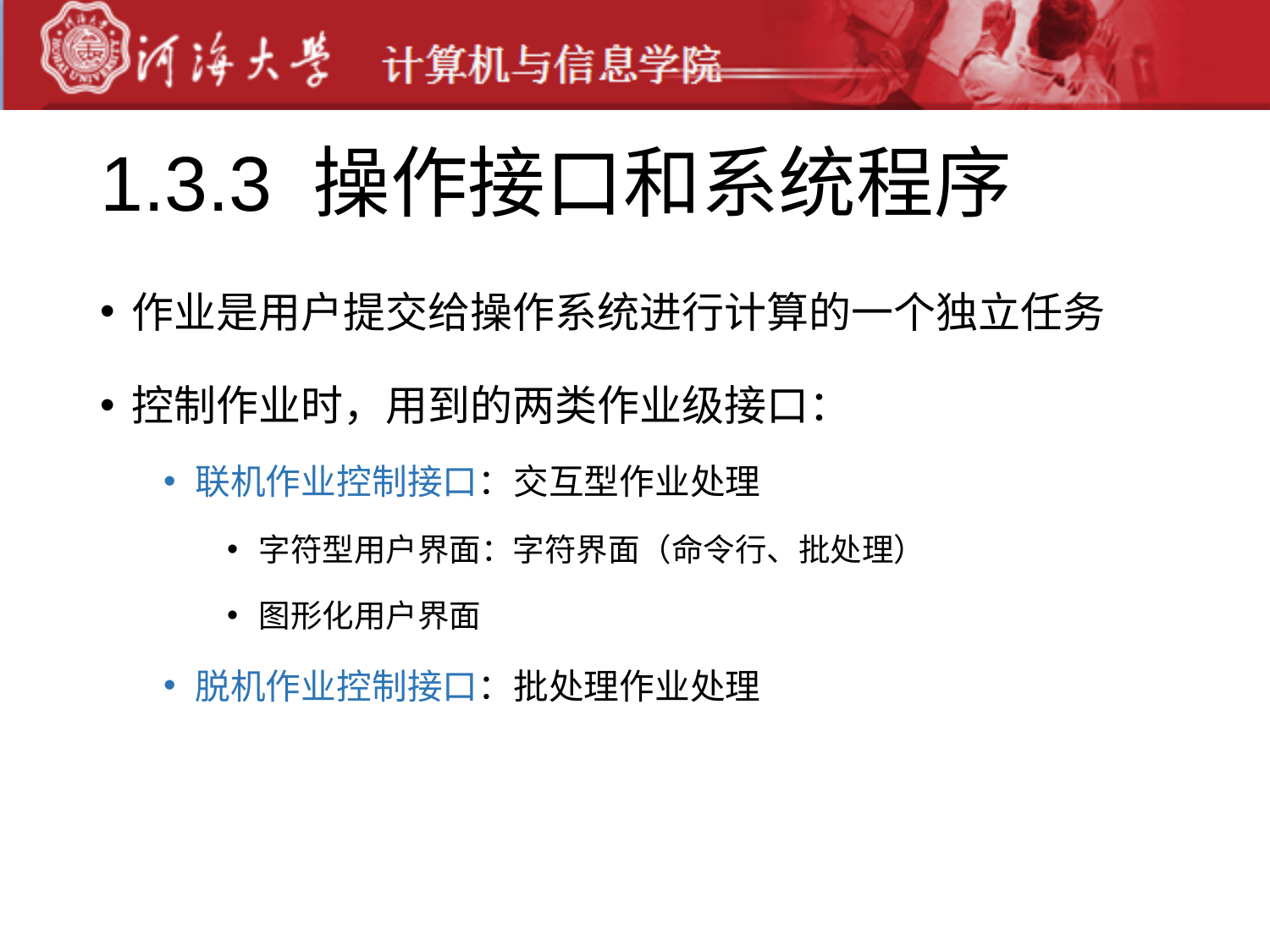

# 1.3.3 操作接口和系统程序
作业是用户提交给操作系统进行计算的一个独立任务
控制作业时，用到的两类作业级接口：
联机作业控制接口：交互型作业处理
字符型用户界面：字符界面（命令行、批处理）
图形化用户界面
脱机作业控制接口：批处理作业处理